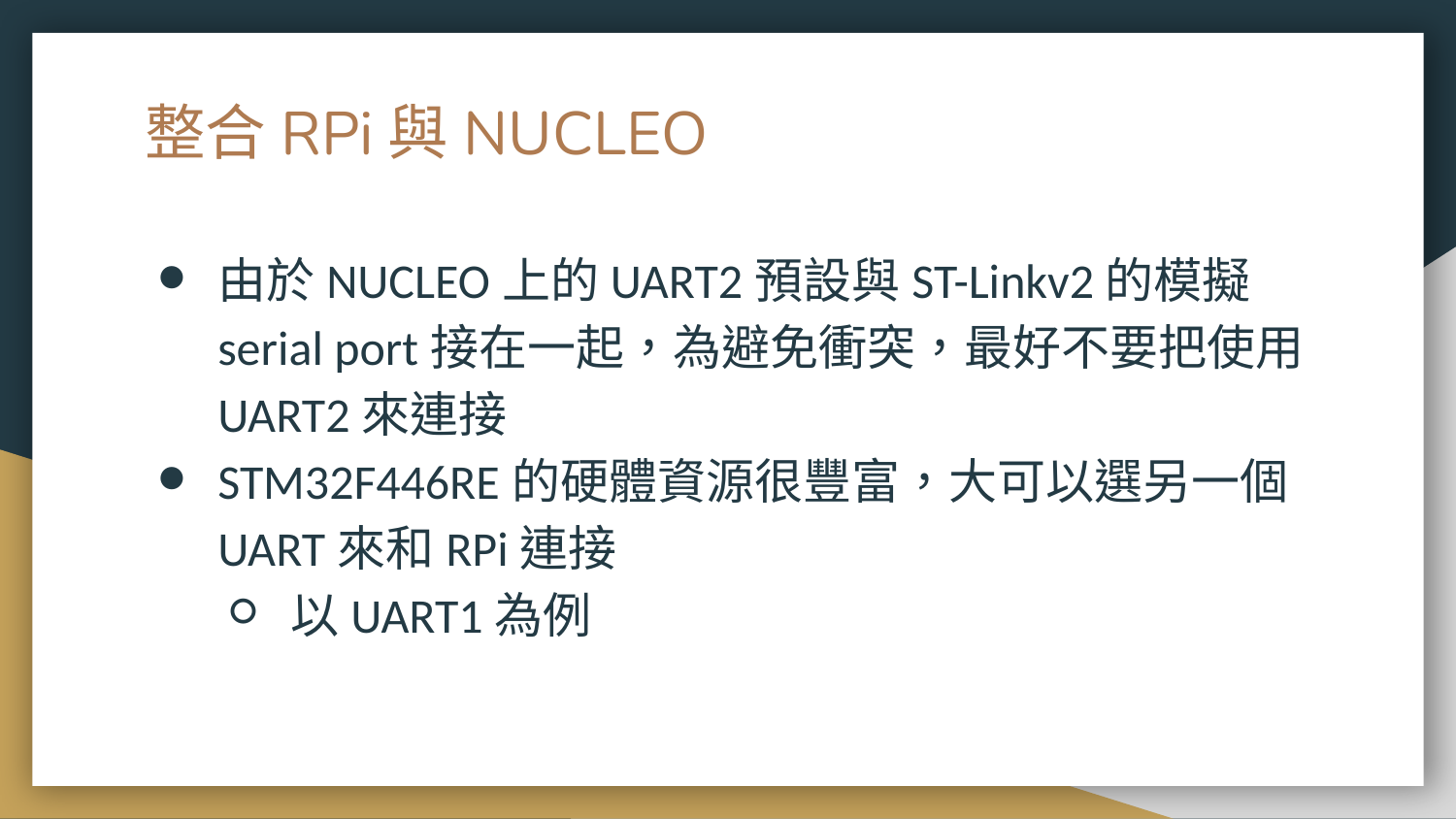

# 整合RPi與NUCLEO
由於NUCLEO上的UART2預設與ST-Linkv2的模擬serial port接在一起，為避免衝突，最好不要把使用UART2來連接
STM32F446RE的硬體資源很豐富，大可以選另一個UART來和RPi連接
以UART1為例